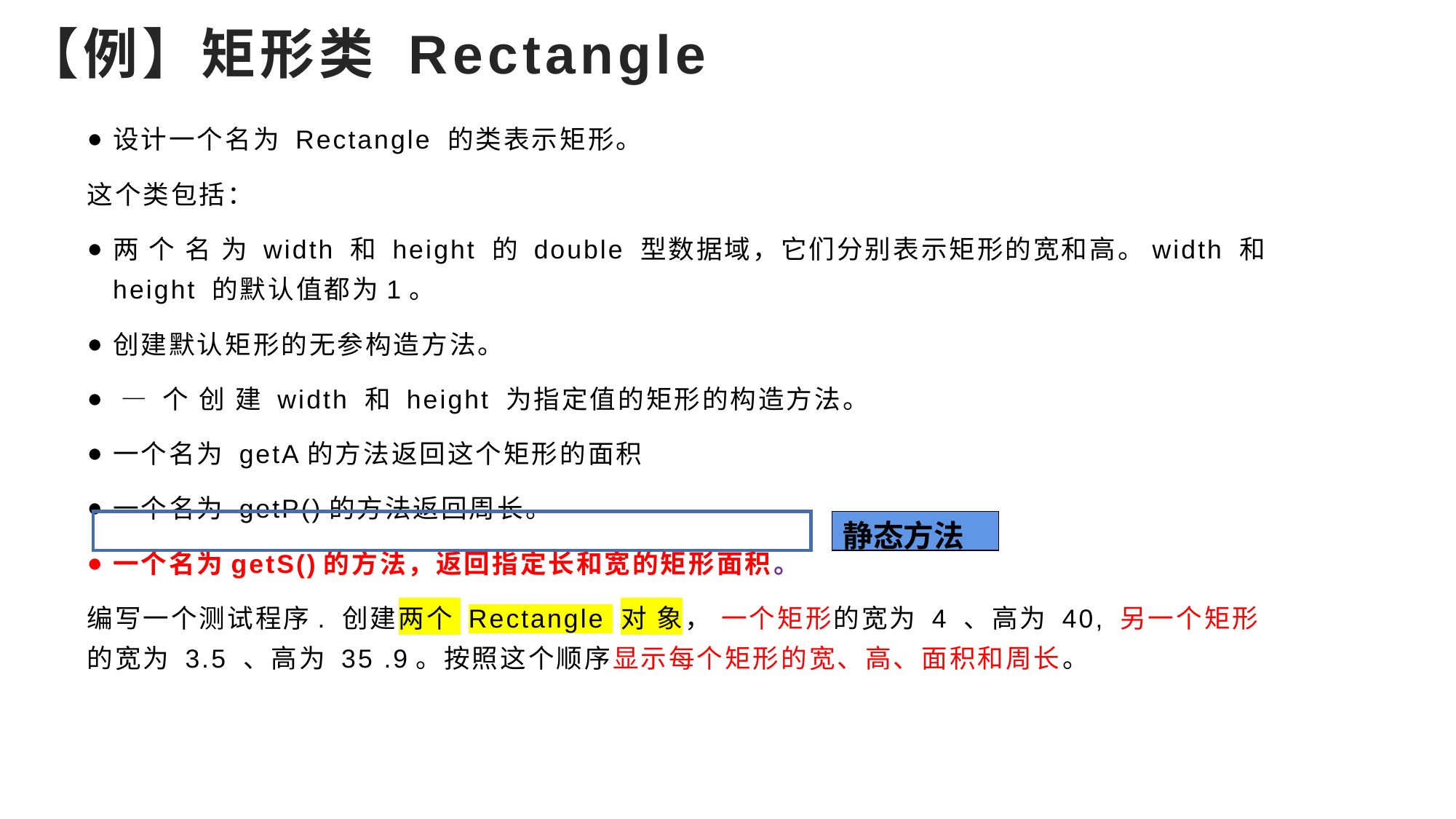

# 【例】矩形类 Rectangle
设计一个名为 Rectangle 的类表示矩形。
这个类包括：
两 个 名 为 width 和 height 的 double 型数据域，它们分别表示矩形的宽和高。width 和height 的默认值都为1。
创建默认矩形的无参构造方法。
 — 个 创 建 width 和 height 为指定值的矩形的构造方法。
一个名为 getA的方法返回这个矩形的面积
一个名为 getP()的方法返回周长。
一个名为getS()的方法，返回指定长和宽的矩形面积。
编写一个测试程序. 创建两个 Rectangle 对 象， 一个矩形的宽为 4 、高为 40, 另一个矩形的宽为 3.5 、高为 35 .9。按照这个顺序显示每个矩形的宽、高、面积和周长。

静态方法